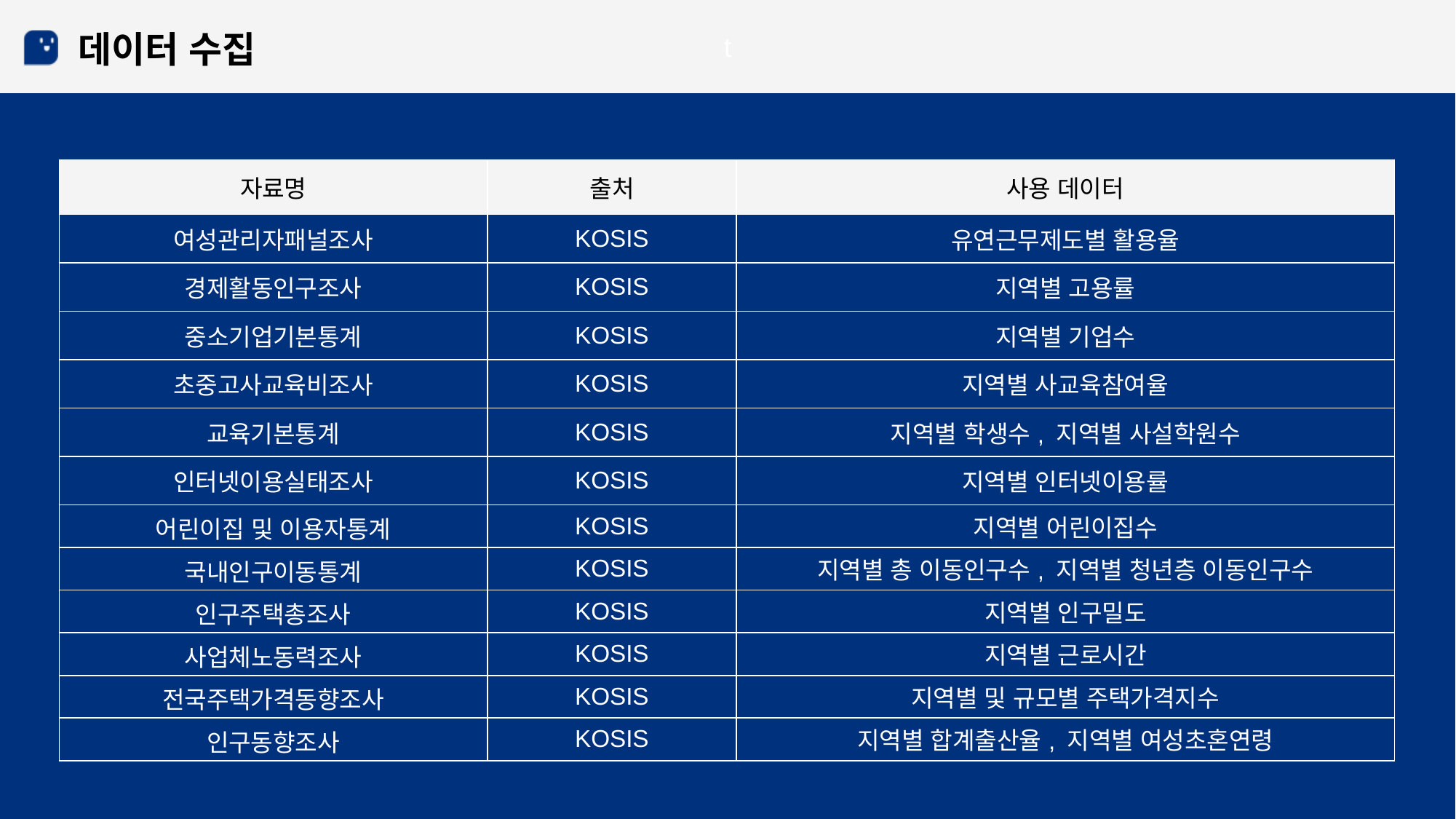

데이터 수집
| 자료명 | 출처 | 사용 데이터 |
| --- | --- | --- |
| 여성관리자패널조사 | KOSIS | 유연근무제도별 활용율 |
| 경제활동인구조사 | KOSIS | 지역별 고용률 |
| 중소기업기본통계 | KOSIS | 지역별 기업수 |
| 초중고사교육비조사 | KOSIS | 지역별 사교육참여율 |
| 교육기본통계 | KOSIS | 지역별 학생수, 지역별 사설학원수 |
| 인터넷이용실태조사 | KOSIS | 지역별 인터넷이용률 |
| 어린이집 및 이용자통계 | KOSIS | 지역별 어린이집수 |
| 국내인구이동통계 | KOSIS | 지역별 총 이동인구수, 지역별 청년층 이동인구수 |
| 인구주택총조사 | KOSIS | 지역별 인구밀도 |
| 사업체노동력조사 | KOSIS | 지역별 근로시간 |
| 전국주택가격동향조사 | KOSIS | 지역별 및 규모별 주택가격지수 |
| 인구동향조사 | KOSIS | 지역별 합계출산율, 지역별 여성초혼연령 |